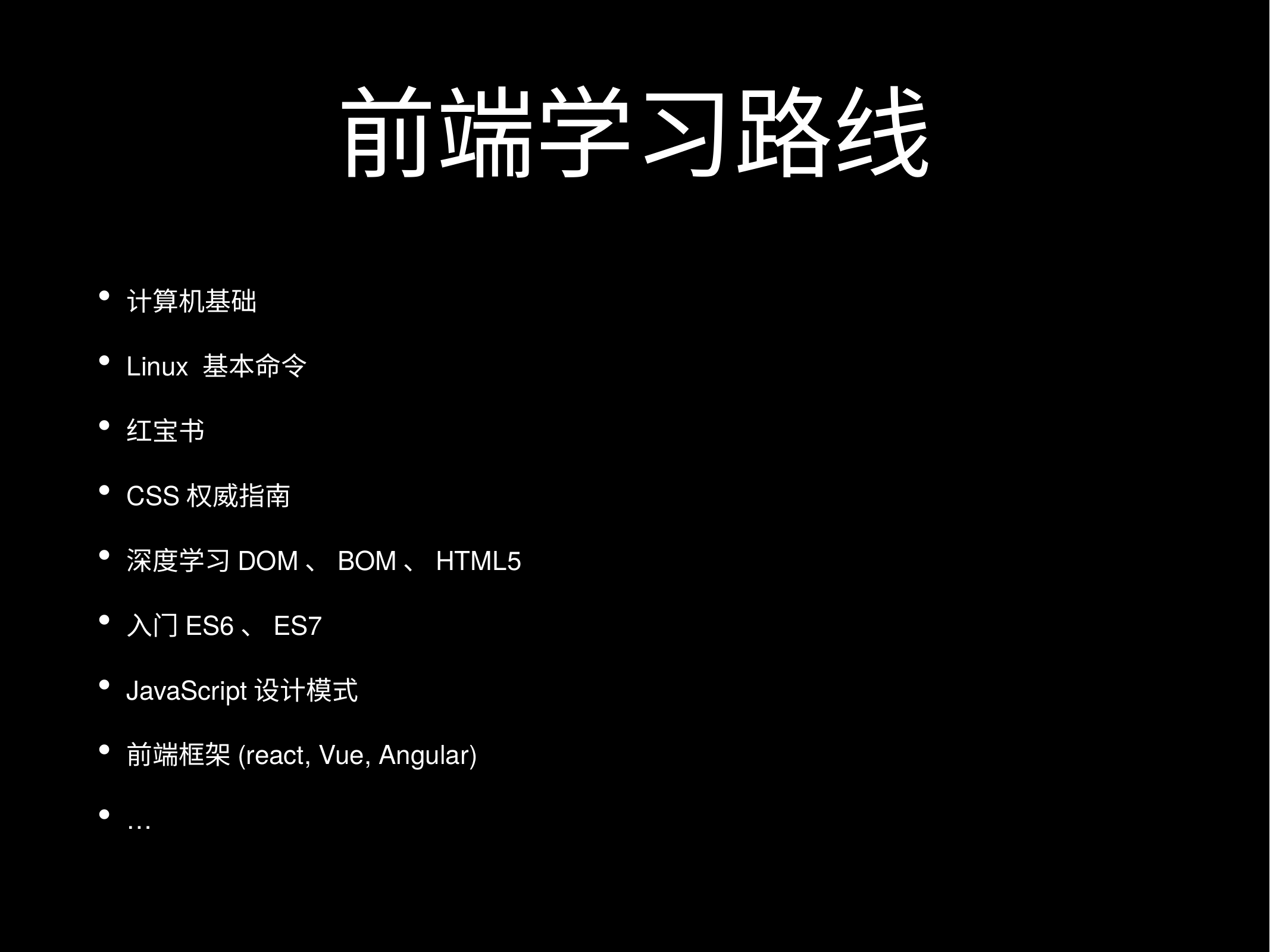

# 前端学习路线
计算机基础
Linux 基本命令
红宝书
CSS权威指南
深度学习DOM、BOM、HTML5
入门ES6、ES7
JavaScript设计模式
前端框架(react, Vue, Angular)
…